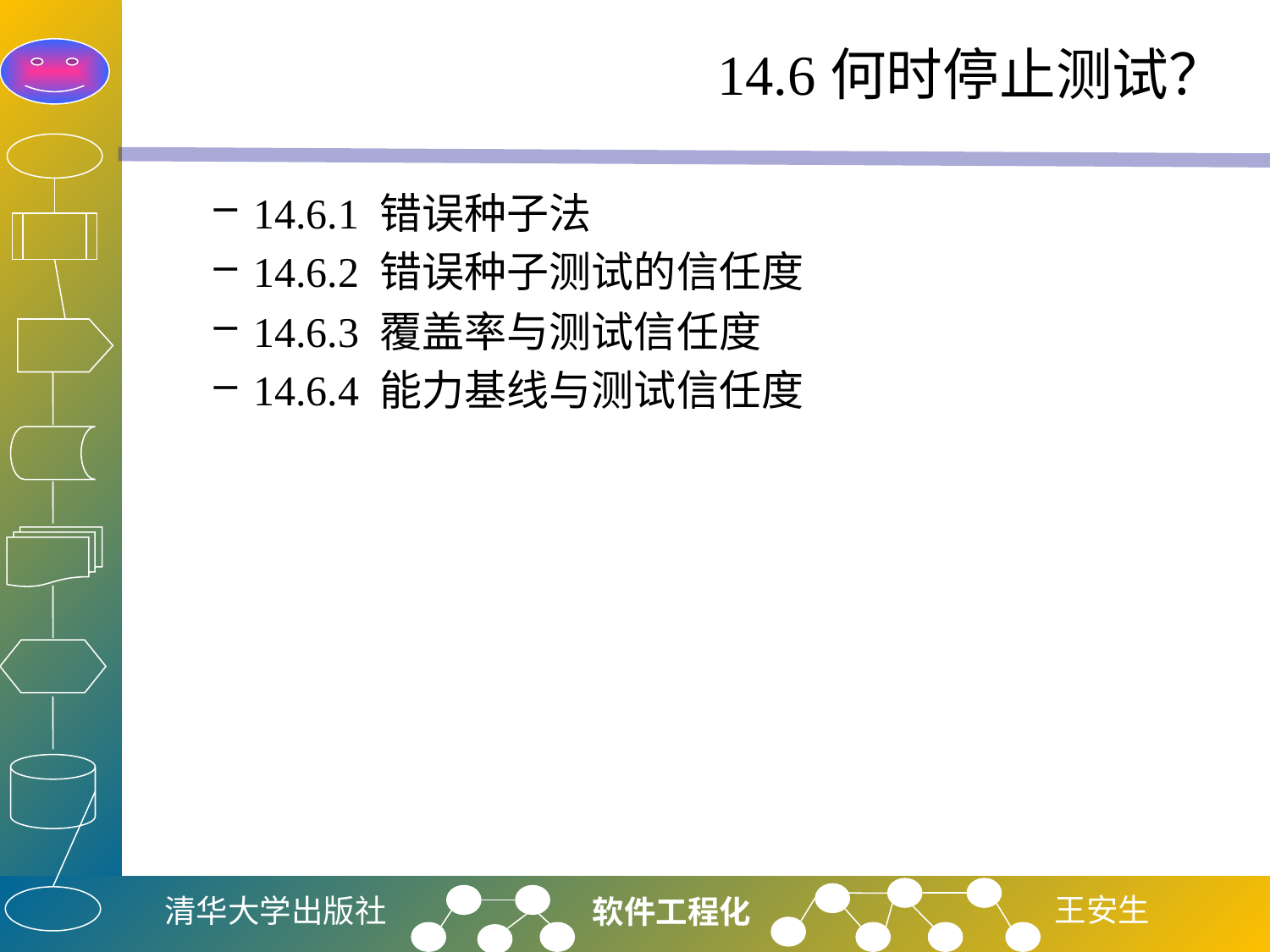

# 14.6何时停止测试？
14.6.1 错误种子法
14.6.2 错误种子测试的信任度
14.6.3 覆盖率与测试信任度
14.6.4 能力基线与测试信任度